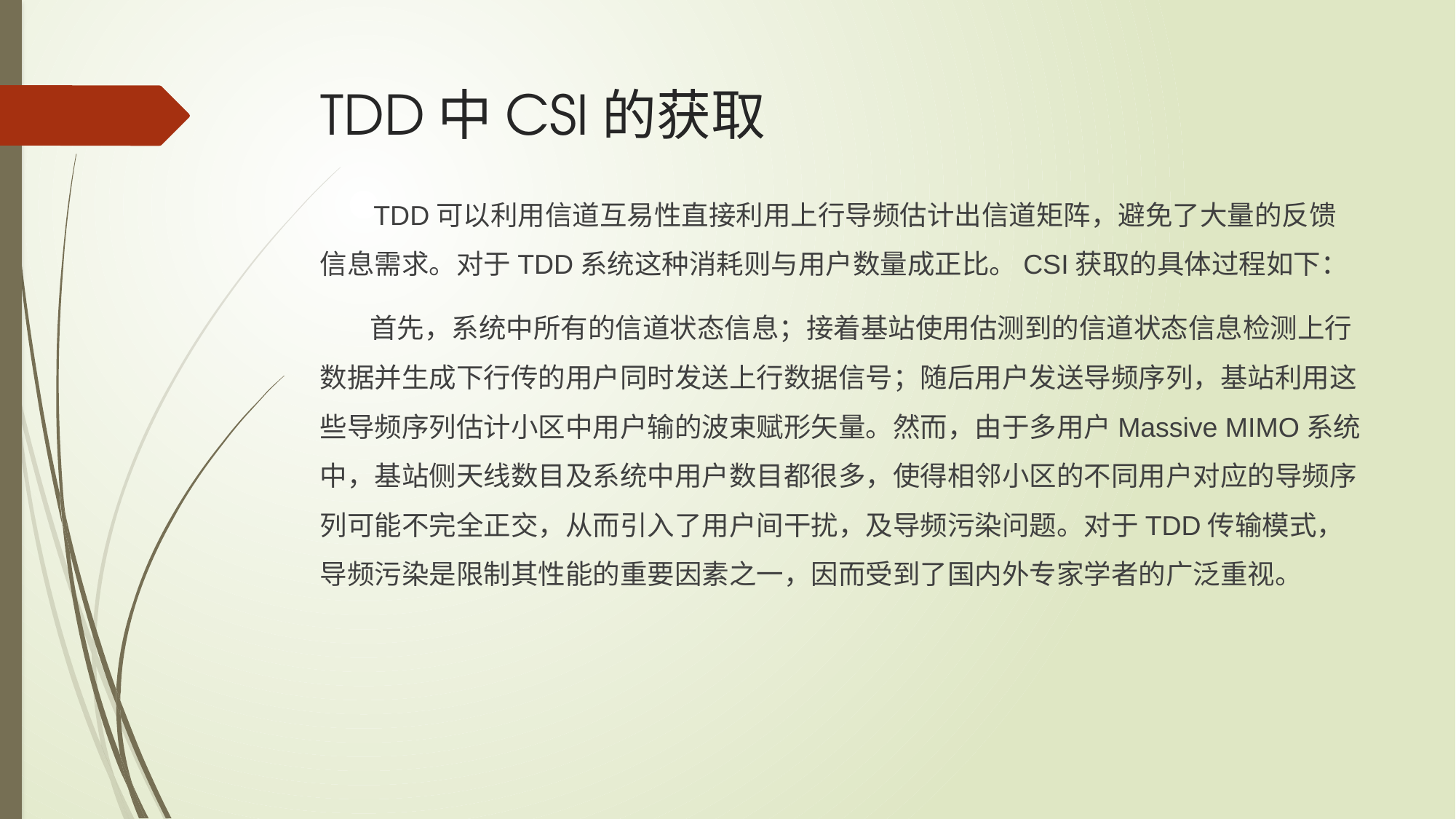

# TDD中CSI的获取
       TDD可以利用信道互易性直接利用上行导频估计出信道矩阵，避免了大量的反馈信息需求。对于TDD系统这种消耗则与用户数量成正比。CSI获取的具体过程如下：
       首先，系统中所有的信道状态信息；接着基站使用估测到的信道状态信息检测上行数据并生成下行传的用户同时发送上行数据信号；随后用户发送导频序列，基站利用这些导频序列估计小区中用户输的波束赋形矢量。然而，由于多用户Massive MIMO系统中，基站侧天线数目及系统中用户数目都很多，使得相邻小区的不同用户对应的导频序列可能不完全正交，从而引入了用户间干扰，及导频污染问题。对于TDD传输模式，导频污染是限制其性能的重要因素之一，因而受到了国内外专家学者的广泛重视。